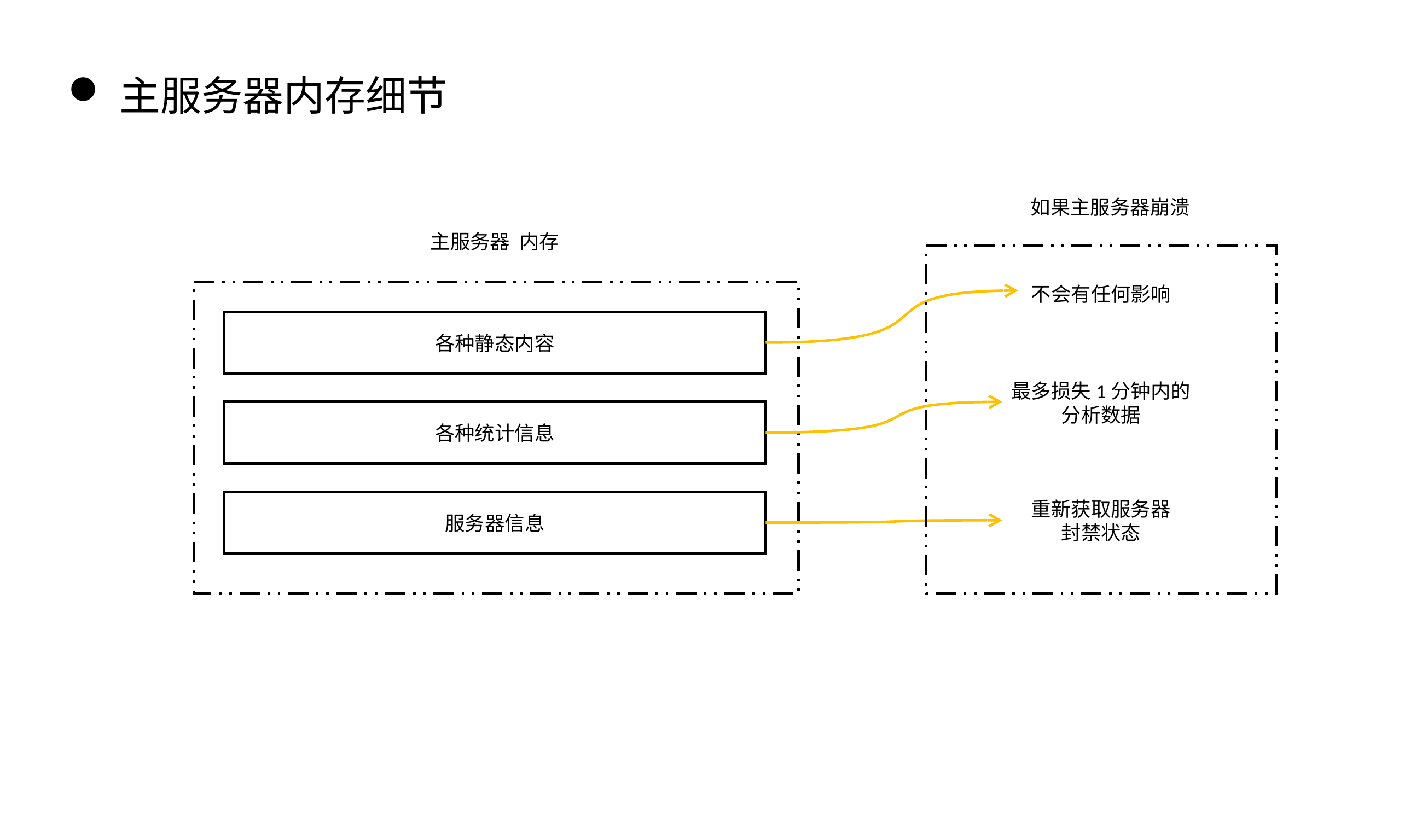

主服务器内存细节
如果主服务器崩溃
主服务器  内存

不会有任何影响

各种静态内容
最多损失1分钟内的
分析数据

各种统计信息
服务器信息
重新获取服务器
封禁状态